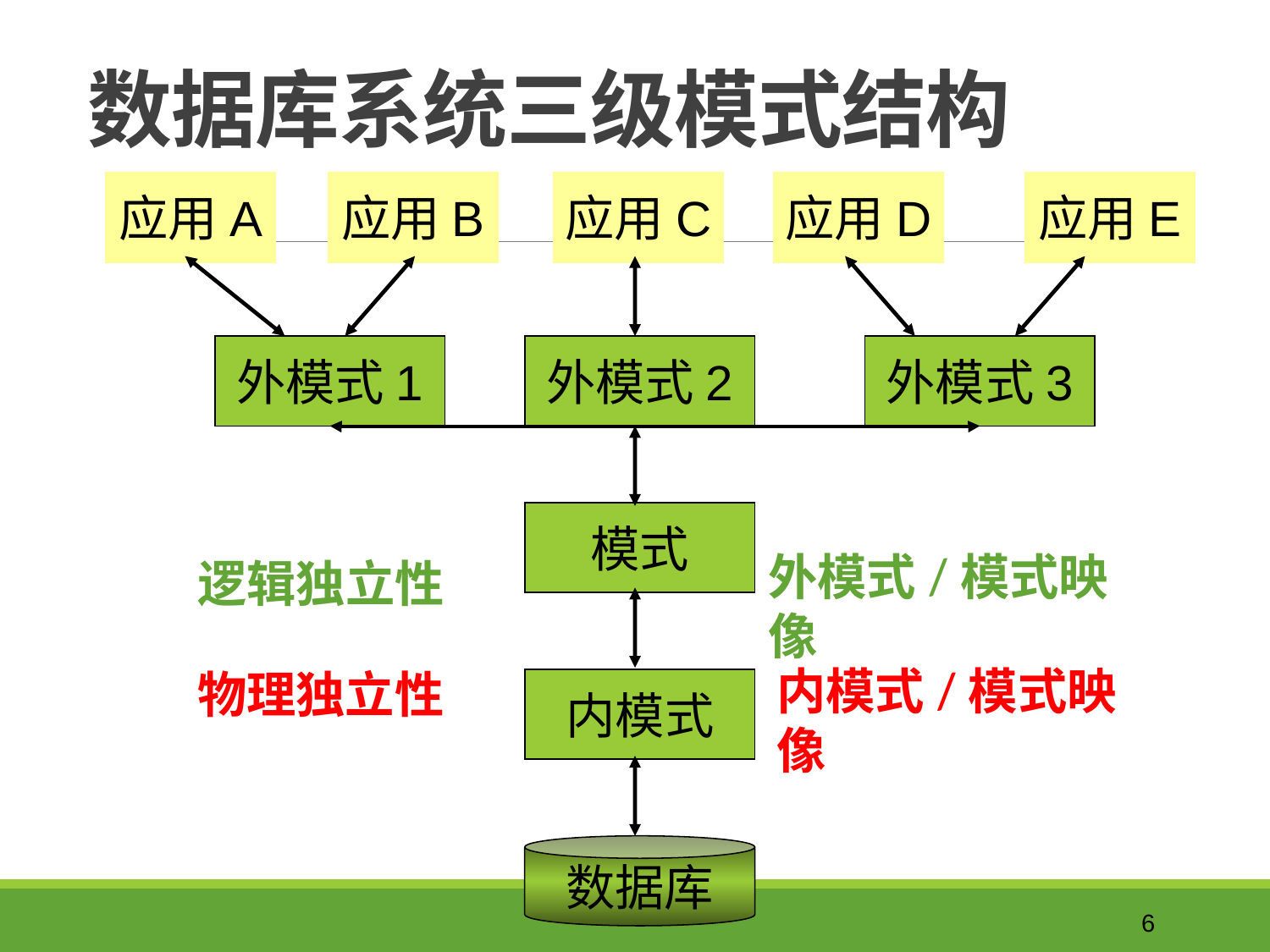

# 数据库系统三级模式结构
应用A
应用B
应用C
应用D
应用E

外模式1
外模式2
外模式3

模式
外模式/模式映像
逻辑独立性

内模式/模式映像
物理独立性
内模式

数据库
6